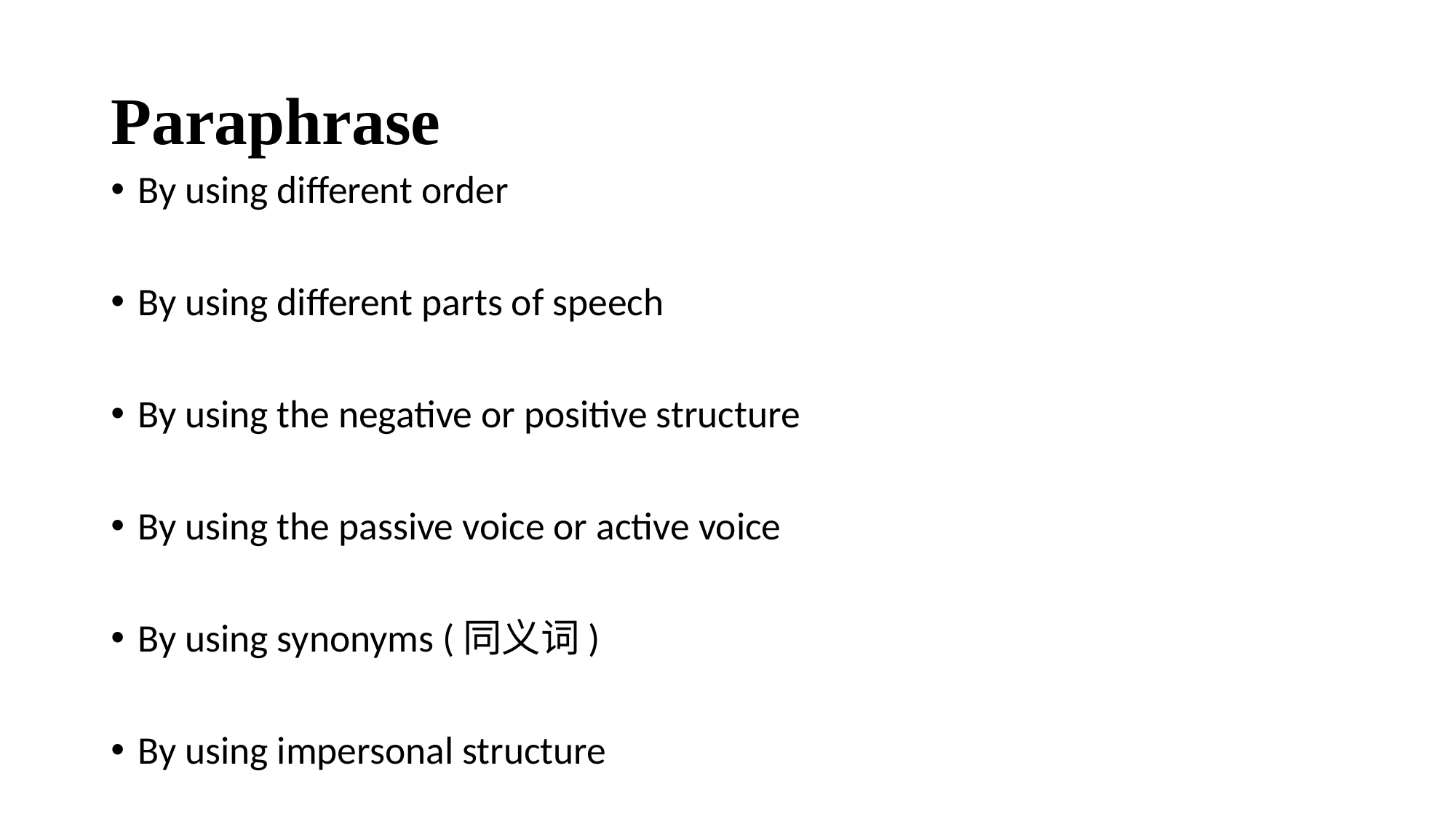

# Paraphrase
By using different order

By using different parts of speech

By using the negative or positive structure

By using the passive voice or active voice

By using synonyms (同义词)

By using impersonal structure